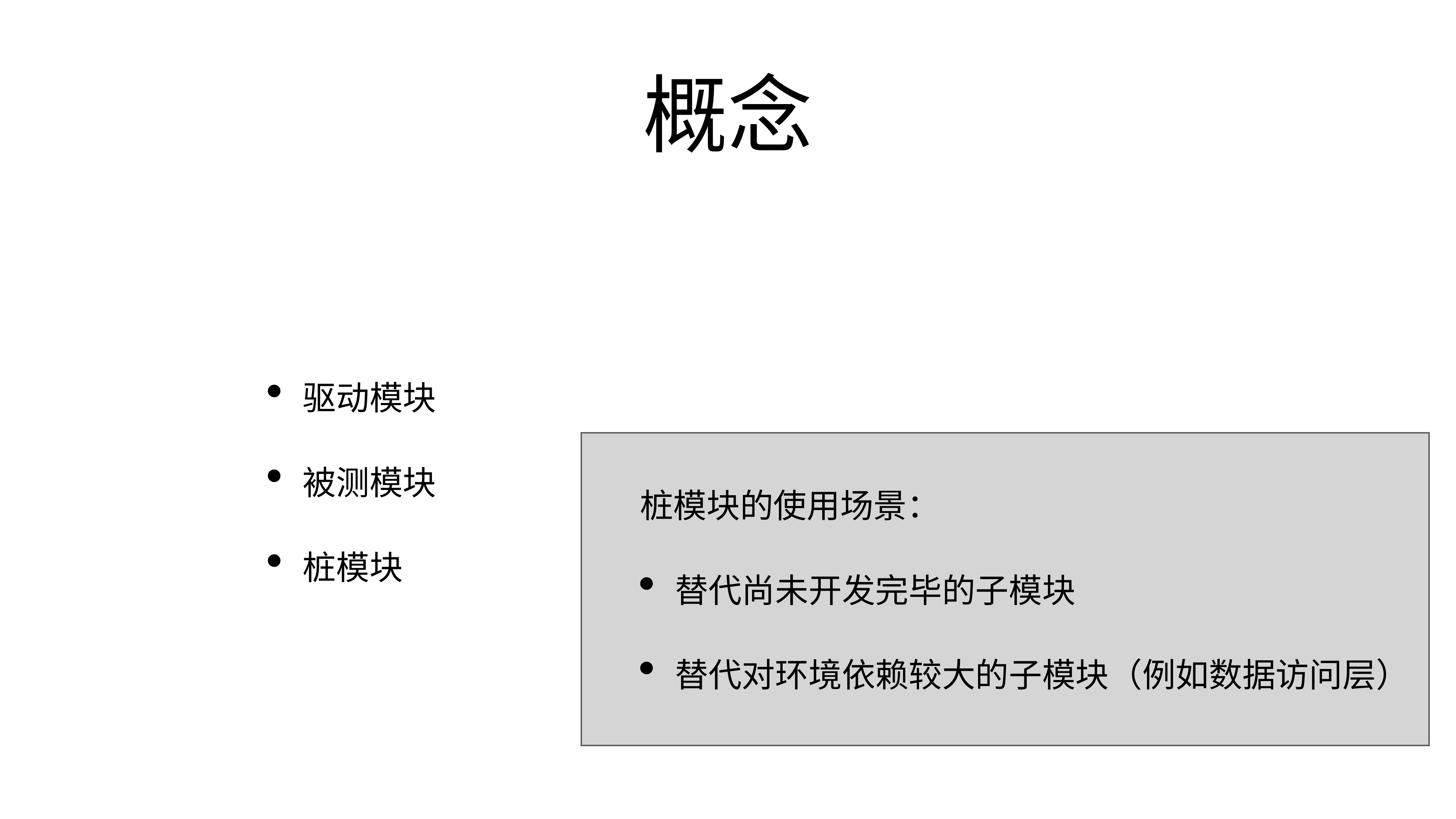

# 概念
驱动模块
被测模块
桩模块
     桩模块的使用场景：
替代尚未开发完毕的子模块
替代对环境依赖较大的子模块（例如数据访问层）